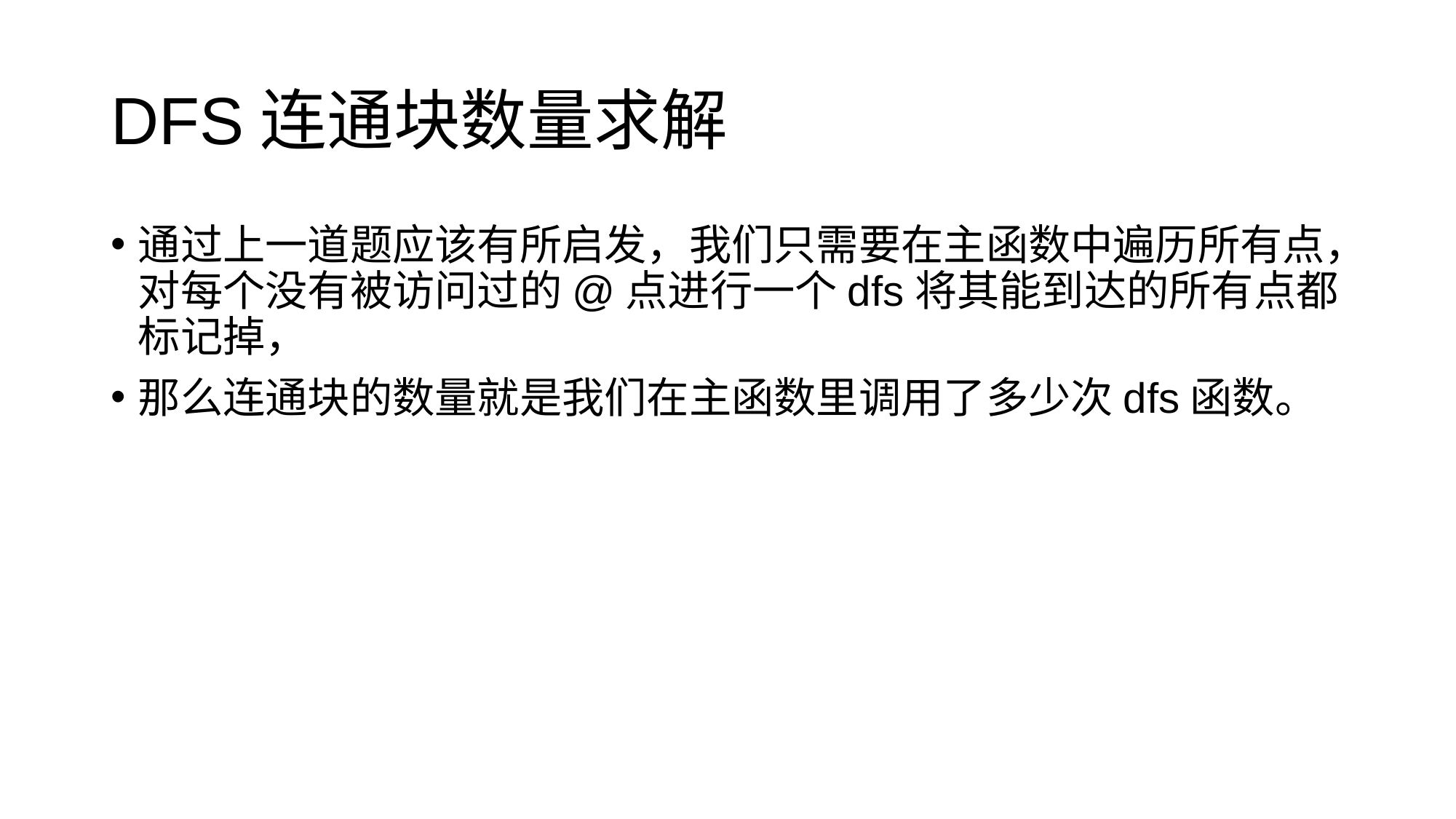

# DFS连通块数量求解
通过上一道题应该有所启发，我们只需要在主函数中遍历所有点，对每个没有被访问过的@点进行一个dfs将其能到达的所有点都标记掉，
那么连通块的数量就是我们在主函数里调用了多少次dfs函数。